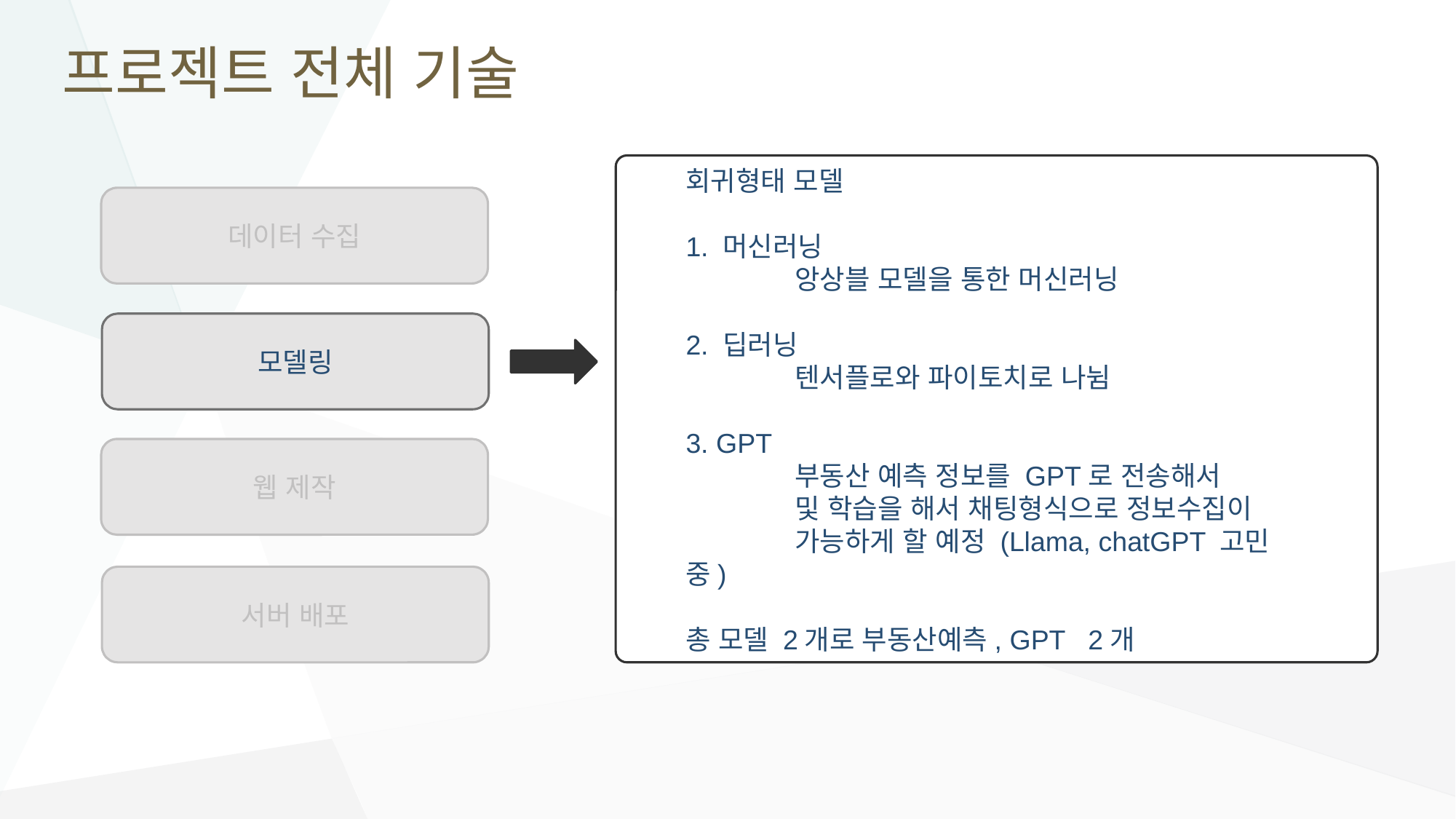

# 프로젝트 전체 기술

회귀형태 모델

1. 머신러닝
	앙상블 모델을 통한 머신러닝

2. 딥러닝
	텐서플로와 파이토치로 나뉨

3. GPT
	부동산 예측 정보를 GPT로 전송해서
	및 학습을 해서 채팅형식으로 정보수집이
	가능하게 할 예정 (Llama, chatGPT 고민중)

총 모델 2개로 부동산예측, GPT   2개

데이터 수집

모델링

웹 제작

서버 배포